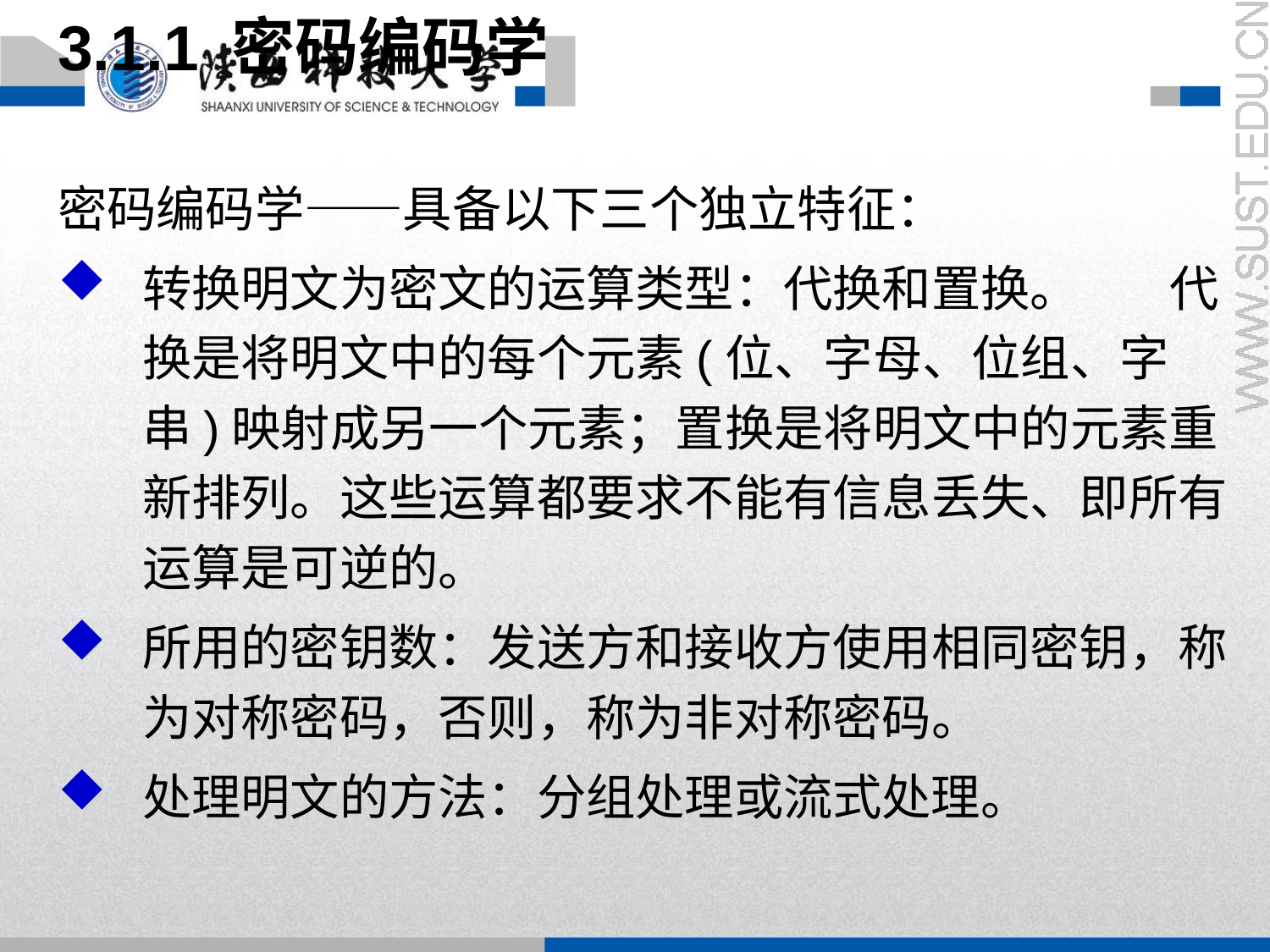

3.1.1 密码编码学

密码编码学——具备以下三个独立特征：
转换明文为密文的运算类型：代换和置换。 	 代换是将明文中的每个元素(位、字母、位组、字串)映射成另一个元素；置换是将明文中的元素重新排列。这些运算都要求不能有信息丢失、即所有运算是可逆的。
所用的密钥数：发送方和接收方使用相同密钥，称为对称密码，否则，称为非对称密码。
处理明文的方法：分组处理或流式处理。